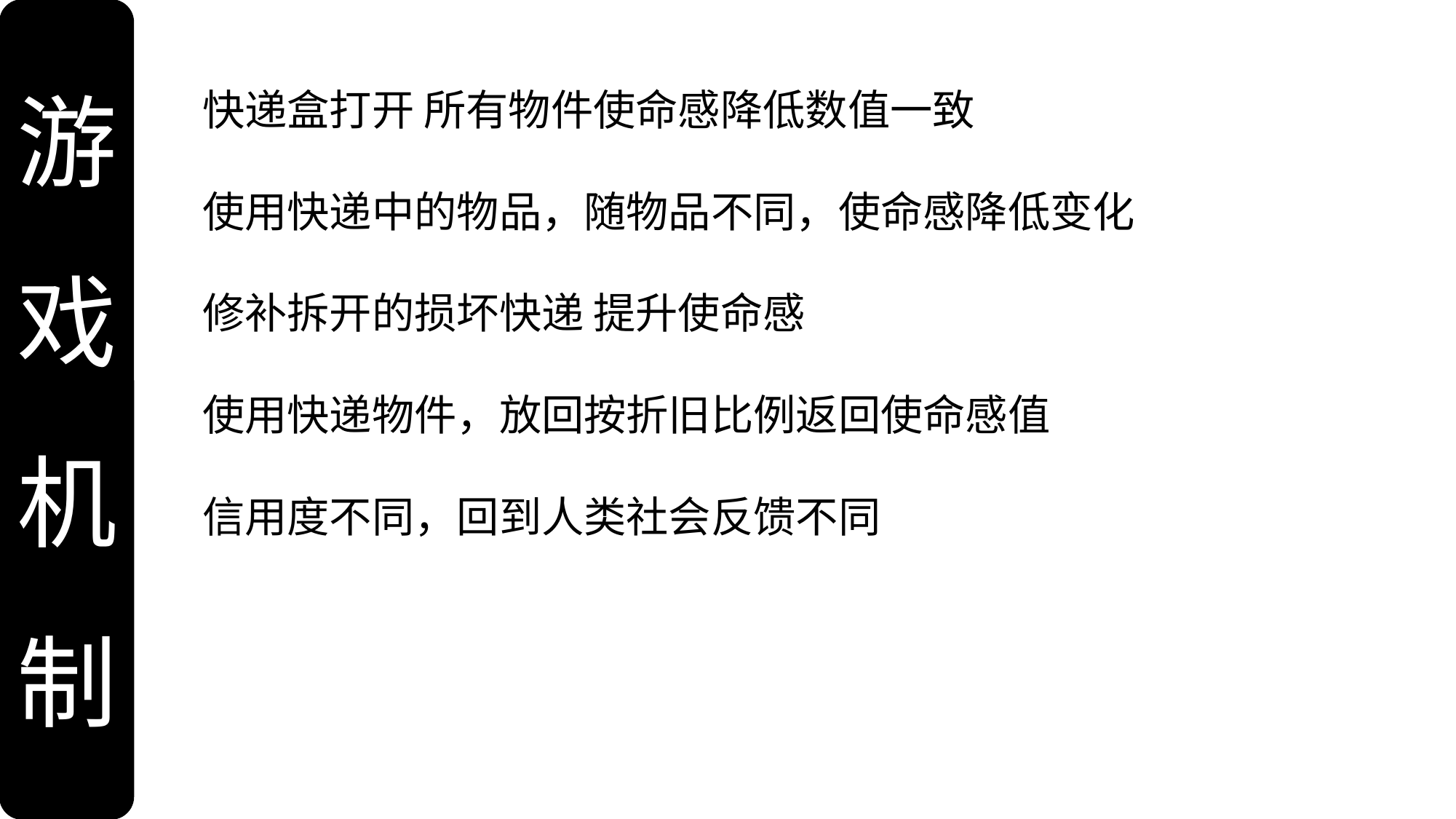

游
戏
机制

快递盒打开 所有物件使命感降低数值一致
使用快递中的物品，随物品不同，使命感降低变化
修补拆开的损坏快递 提升使命感
使用快递物件，放回按折旧比例返回使命感值
信用度不同，回到人类社会反馈不同